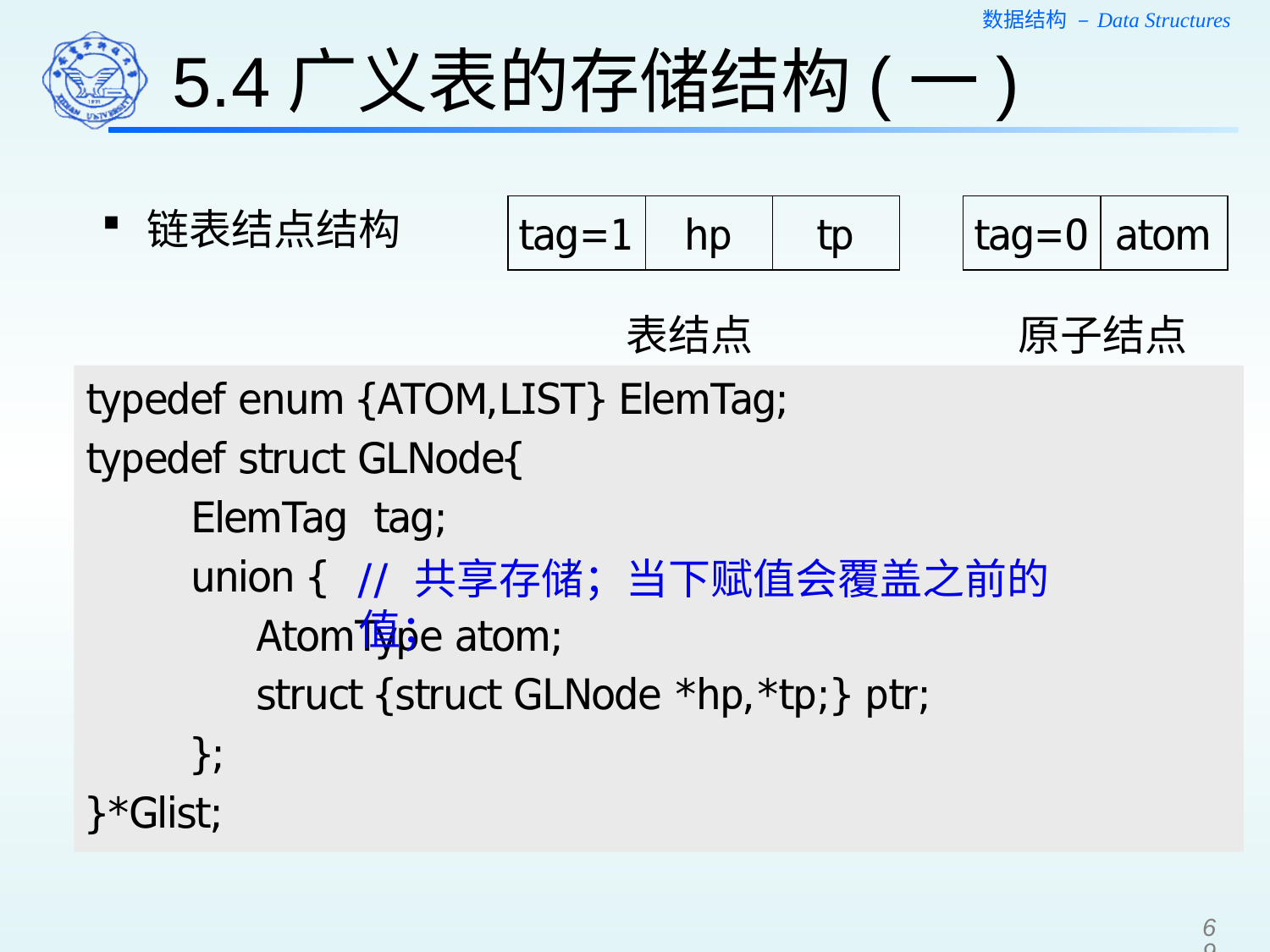

5.4广义表的存储结构(一)
链表结点结构
tag=1
hp
tp
tag=0
atom
表结点
原子结点
typedef enum {ATOM,LIST} ElemTag;
typedef struct GLNode{
        ElemTag  tag;
        union {
             AtomType atom;
             struct {struct GLNode *hp,*tp;} ptr;
        };
}*Glist;
// 共享存储；当下赋值会覆盖之前的值；
69